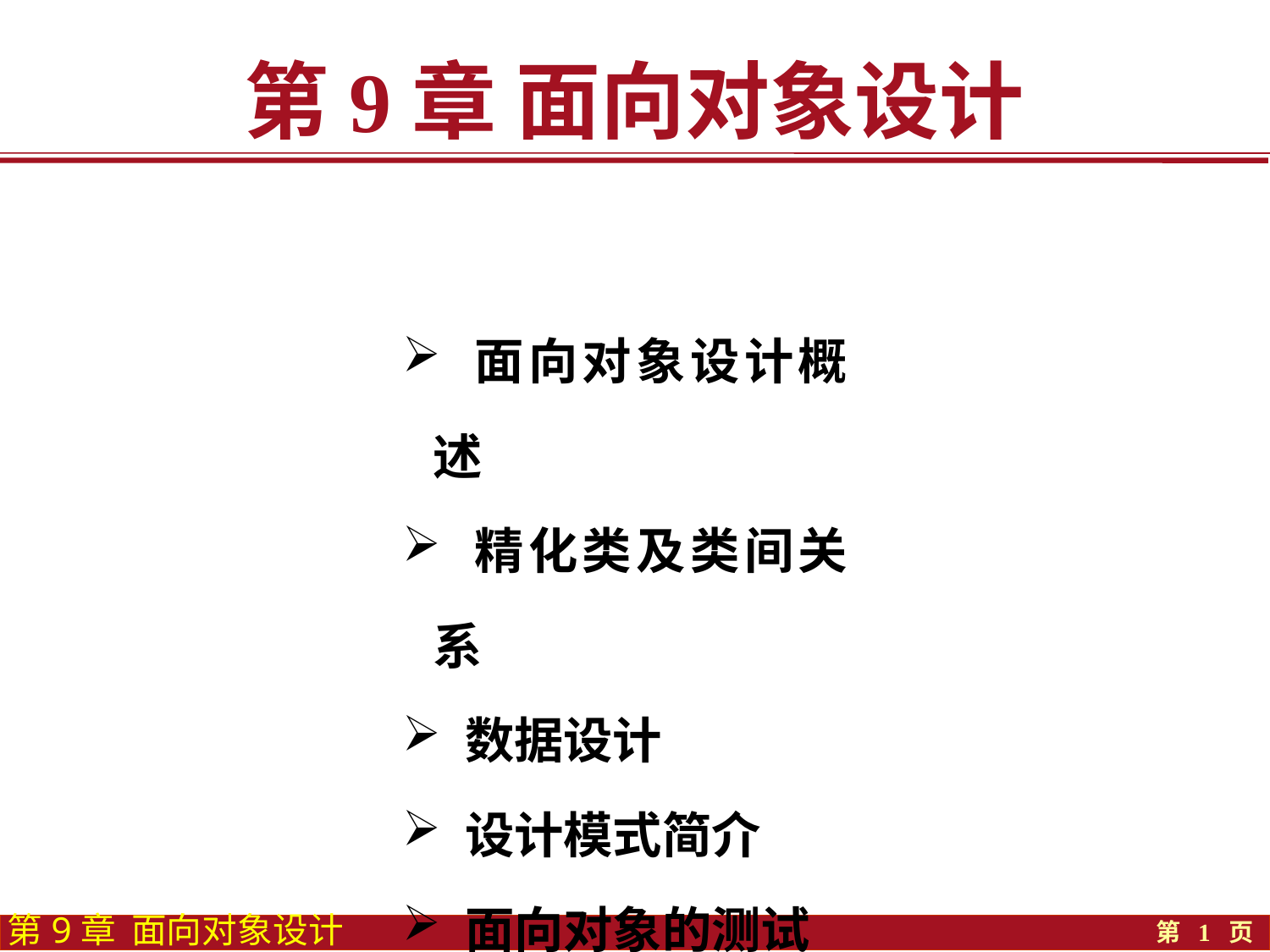

第9章 面向对象设计
 面向对象设计概述
 精化类及类间关系
 数据设计
 设计模式简介
 面向对象的测试